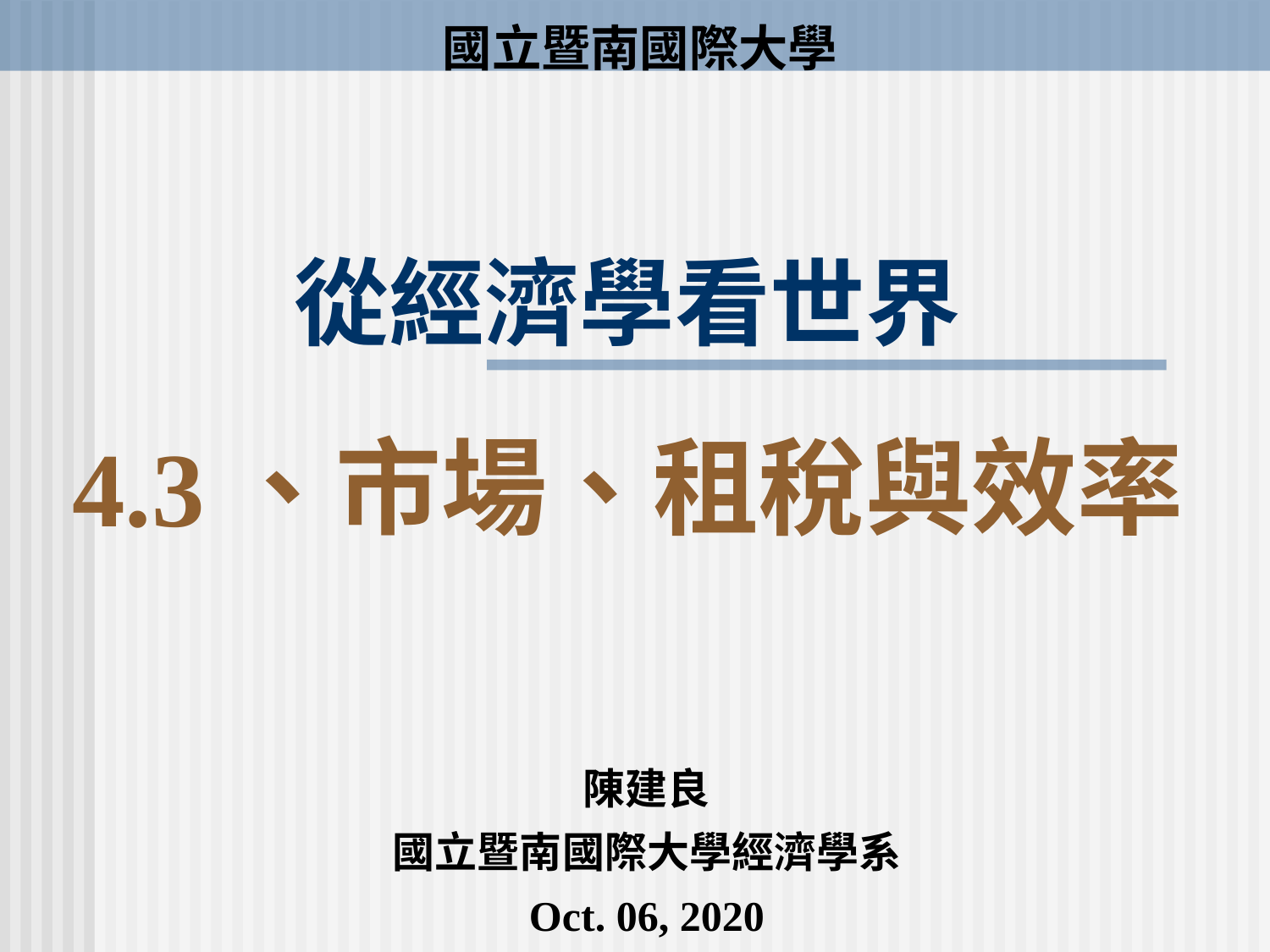

國立暨南國際大學
# 從經濟學看世界 4.3、市場、租稅與效率
陳建良
國立暨南國際大學經濟學系
Oct. 06, 2020